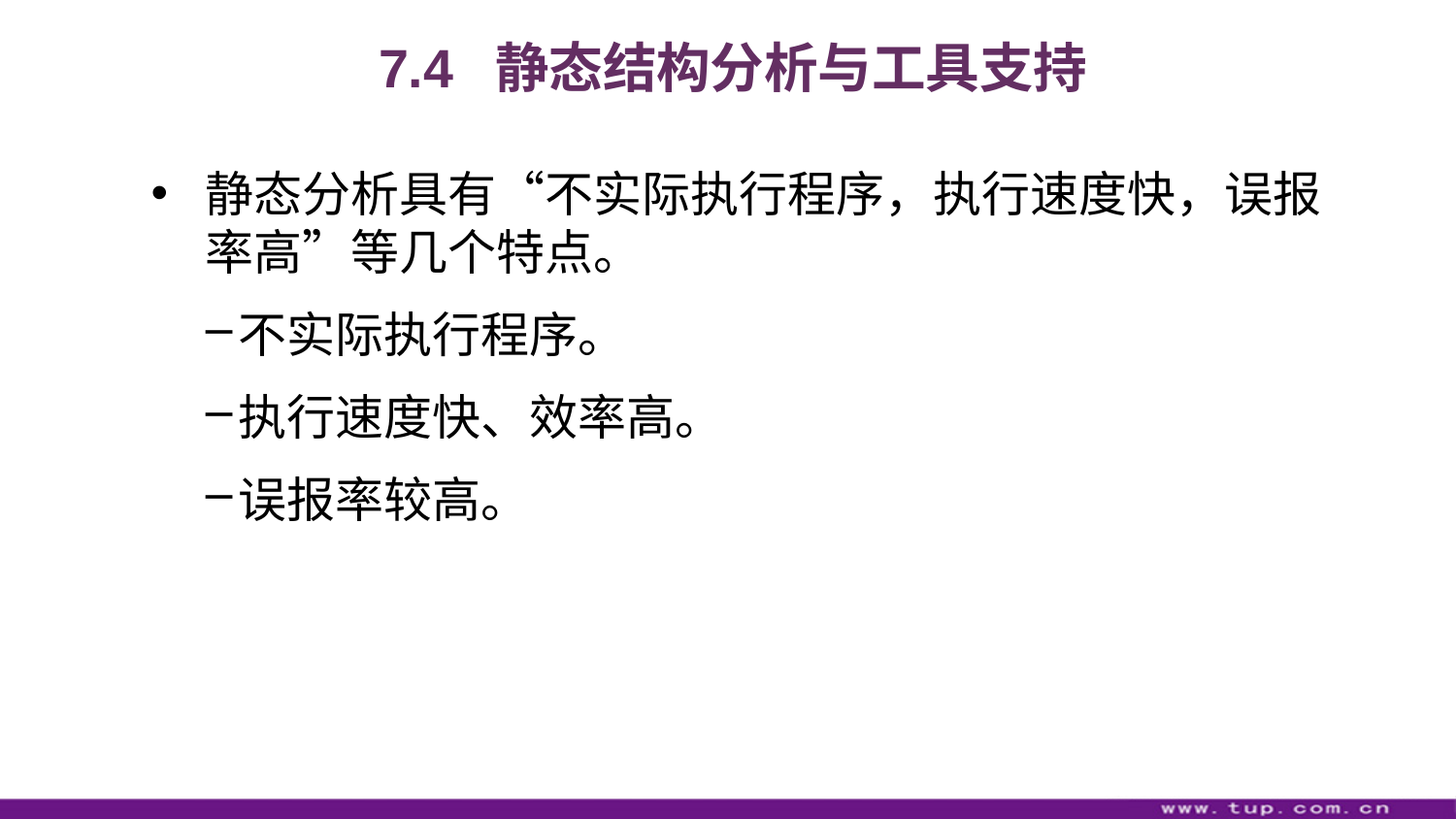

7.4  静态结构分析与工具支持
静态分析具有“不实际执行程序，执行速度快，误报率高”等几个特点。
不实际执行程序。
执行速度快、效率高。
误报率较高。